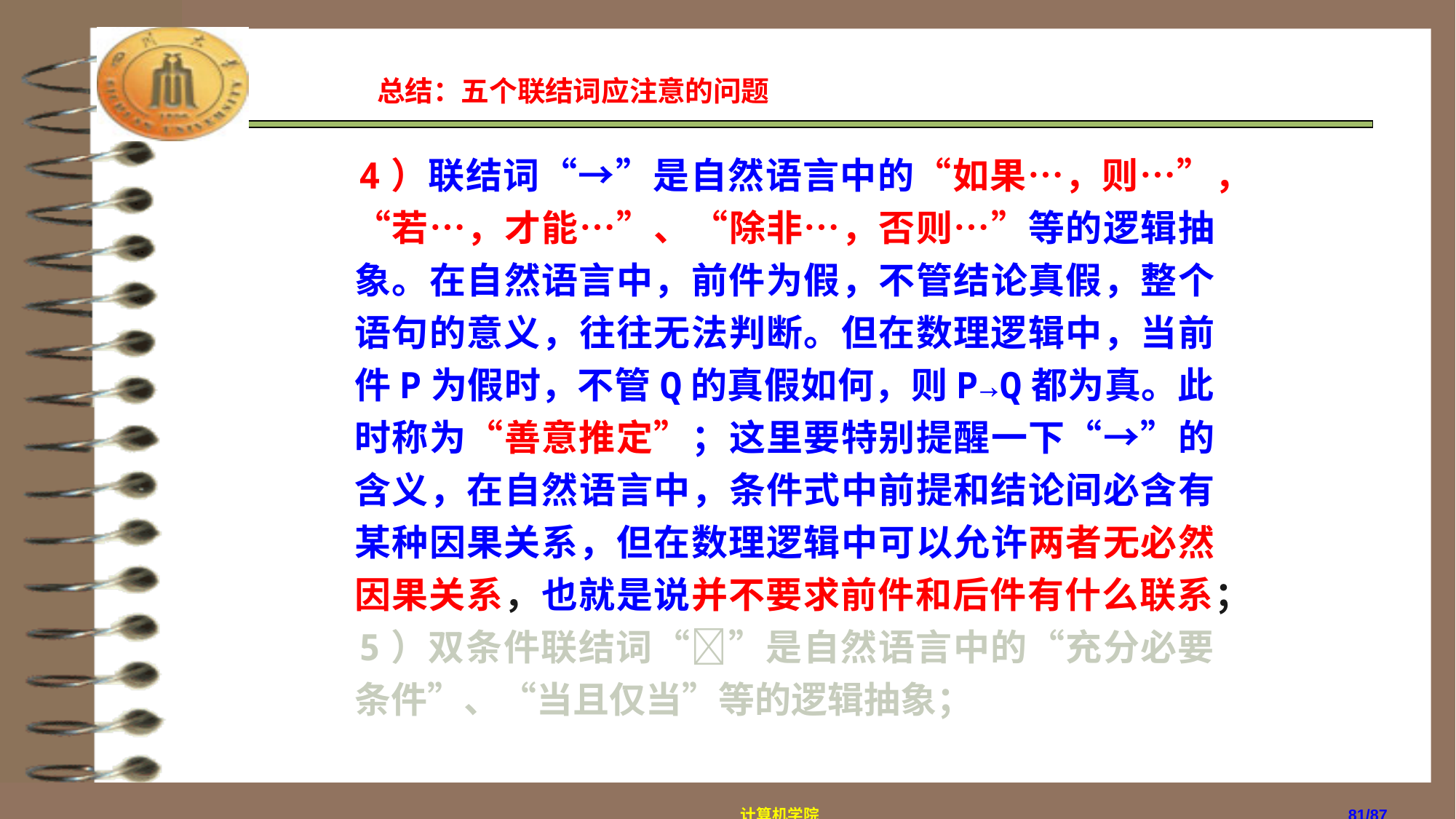

总结：五个联结词应注意的问题
#
  4）联结词“→”是自然语言中的“如果…，则…”，“若…，才能…”、“除非…，否则…”等的逻辑抽象。在自然语言中，前件为假，不管结论真假，整个语句的意义，往往无法判断。但在数理逻辑中，当前件P为假时，不管Q的真假如何，则P→Q都为真。此时称为“善意推定”；这里要特别提醒一下“→”的含义，在自然语言中，条件式中前提和结论间必含有某种因果关系，但在数理逻辑中可以允许两者无必然因果关系，也就是说并不要求前件和后件有什么联系；
  5）双条件联结词“↔”是自然语言中的“充分必要条件”、“当且仅当”等的逻辑抽象；

计算机学院
81/87